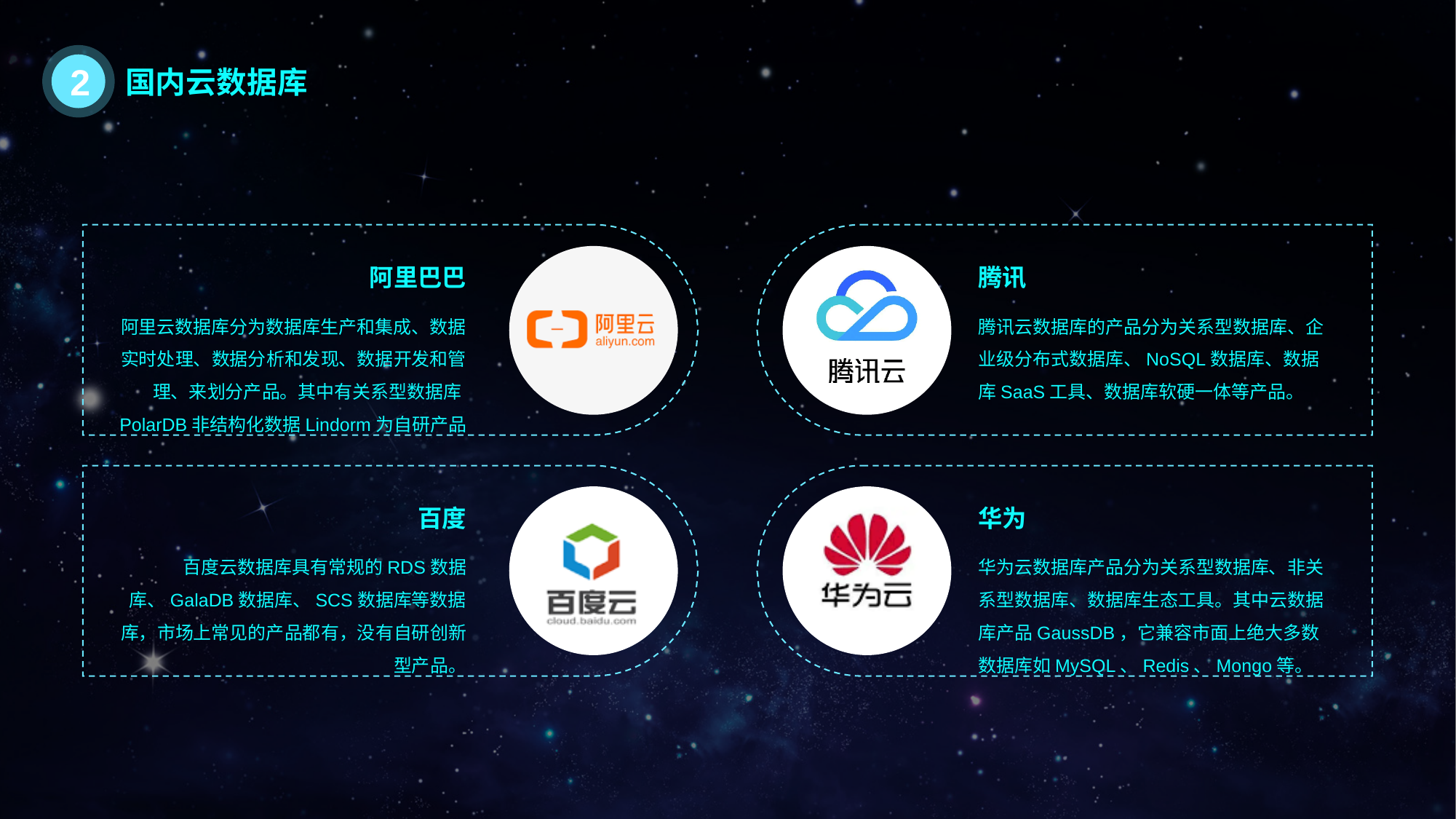

2
国内云数据库

阿里巴巴
阿里云数据库分为数据库生产和集成、数据实时处理、数据分析和发现、数据开发和管理、来划分产品。其中有关系型数据库PolarDB非结构化数据Lindorm为自研产品
腾讯
腾讯云数据库的产品分为关系型数据库、企业级分布式数据库、NoSQL数据库、数据库SaaS工具、数据库软硬一体等产品。

百度
百度云数据库具有常规的RDS数据库、GalaDB数据库、SCS数据库等数据库，市场上常见的产品都有，没有自研创新型产品。
华为
华为云数据库产品分为关系型数据库、非关系型数据库、数据库生态工具。其中云数据库产品GaussDB，它兼容市面上绝大多数数据库如MySQL、Redis、Mongo等。